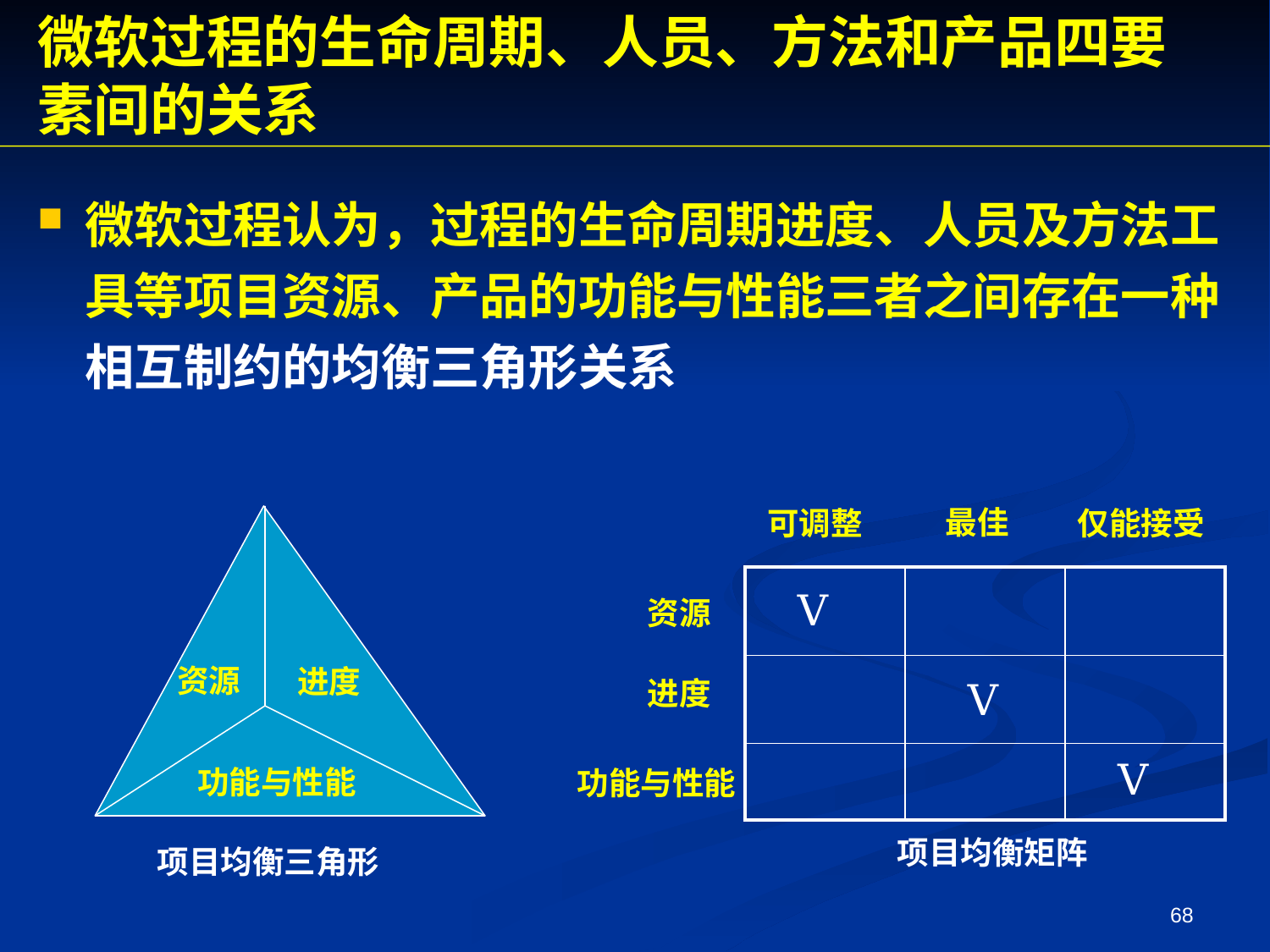

微软过程的生命周期、人员、方法和产品四要素间的关系

微软过程认为，过程的生命周期进度、人员及方法工具等项目资源、产品的功能与性能三者之间存在一种相互制约的均衡三角形关系

最佳
可调整
仅能接受

资源
进度

功能与性能
项目均衡三角形
|  |  |  |
| --- | --- | --- |
|  |  |  |
|  |  |  |
Ⅴ
资源
进度
Ⅴ
Ⅴ
功能与性能
项目均衡矩阵
68